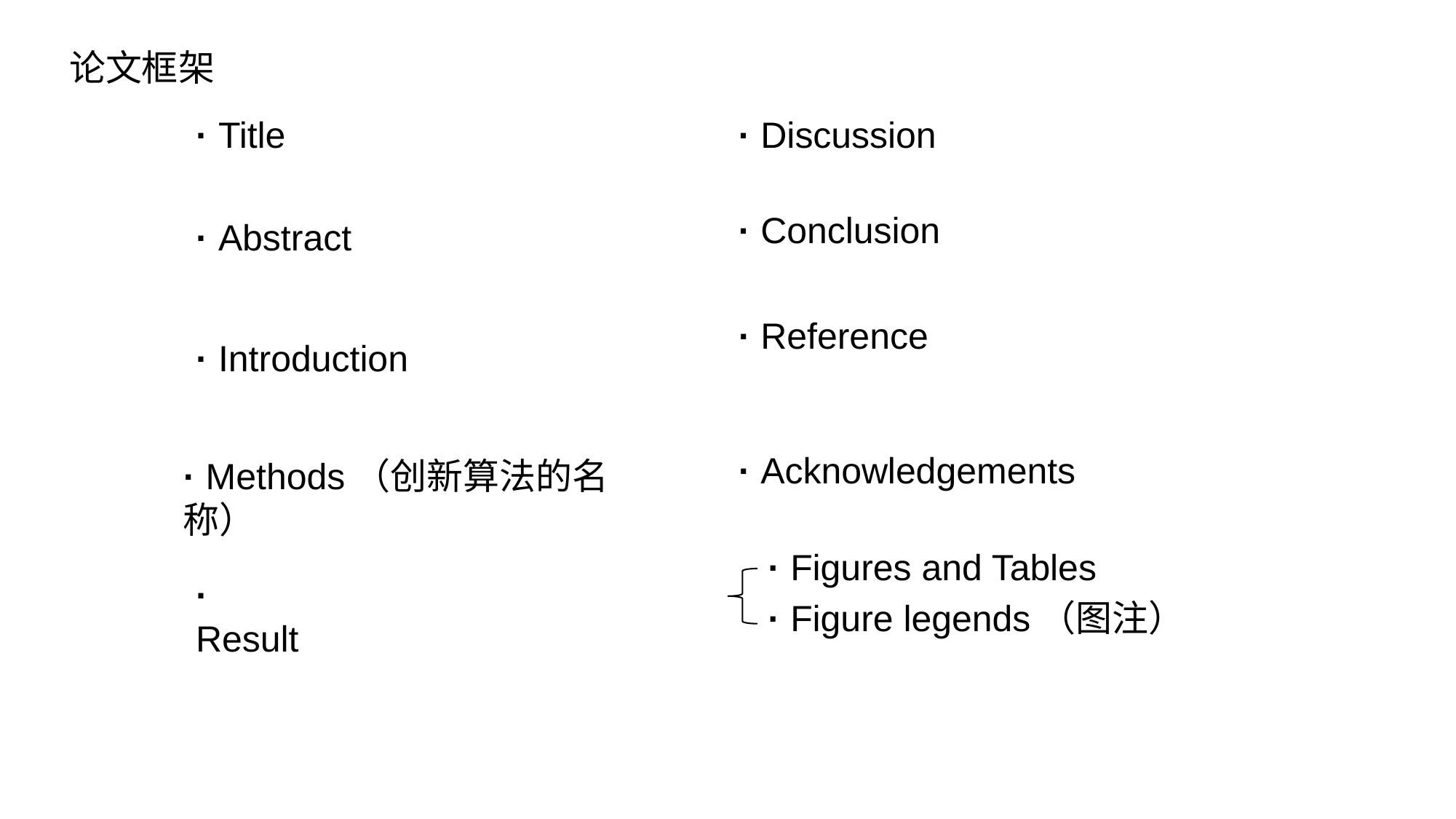

论文框架
· Title
· Discussion
· Conclusion
· Abstract
· Reference
· Introduction
· Acknowledgements
· Methods（创新算法的名称）
· Figures and Tables
· Result

· Figure legends（图注）